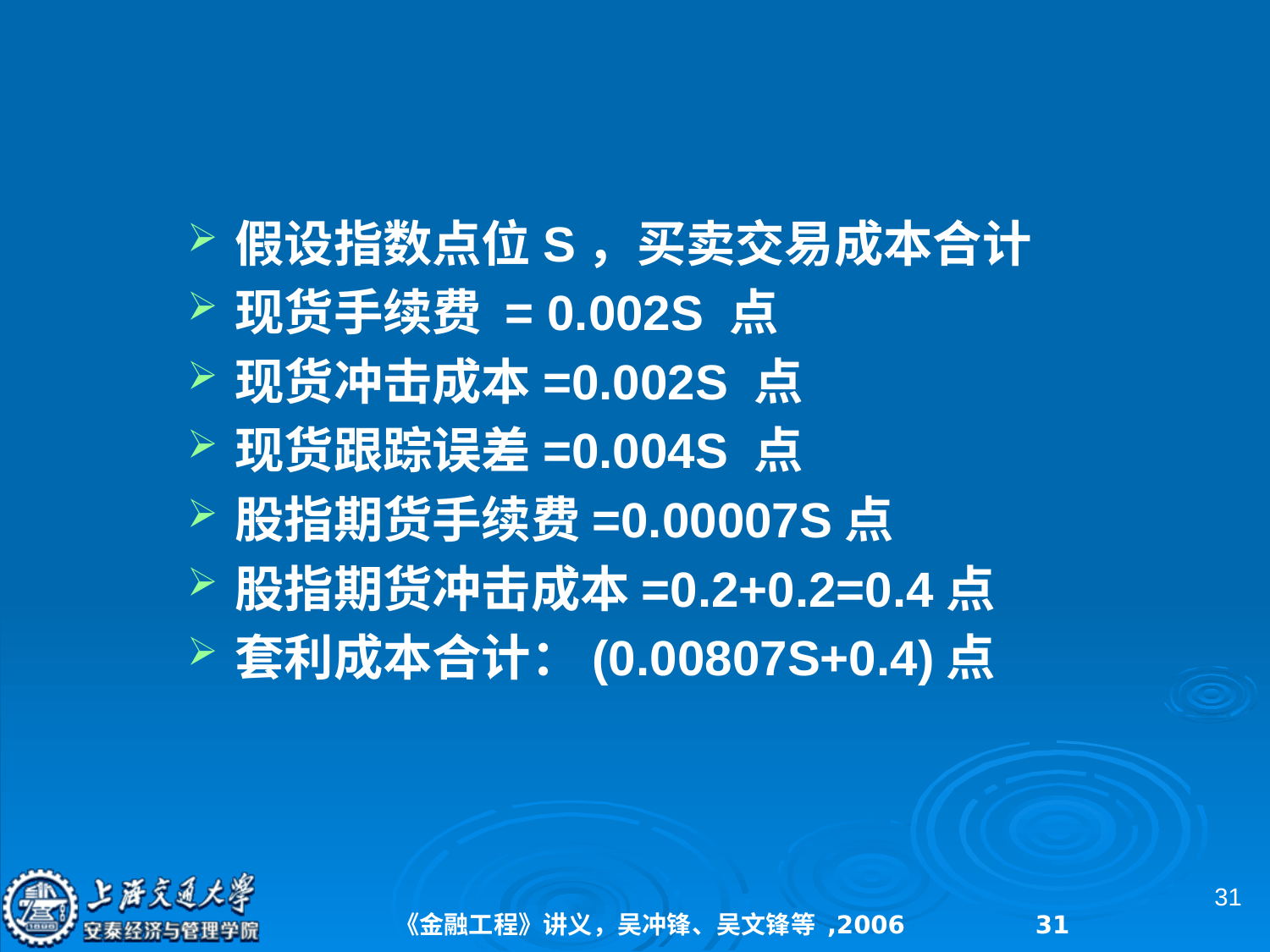

#
假设指数点位S，买卖交易成本合计
现货手续费 = 0.002S 点
现货冲击成本=0.002S 点
现货跟踪误差=0.004S 点
股指期货手续费=0.00007S点
股指期货冲击成本=0.2+0.2=0.4点
套利成本合计：(0.00807S+0.4)点
31